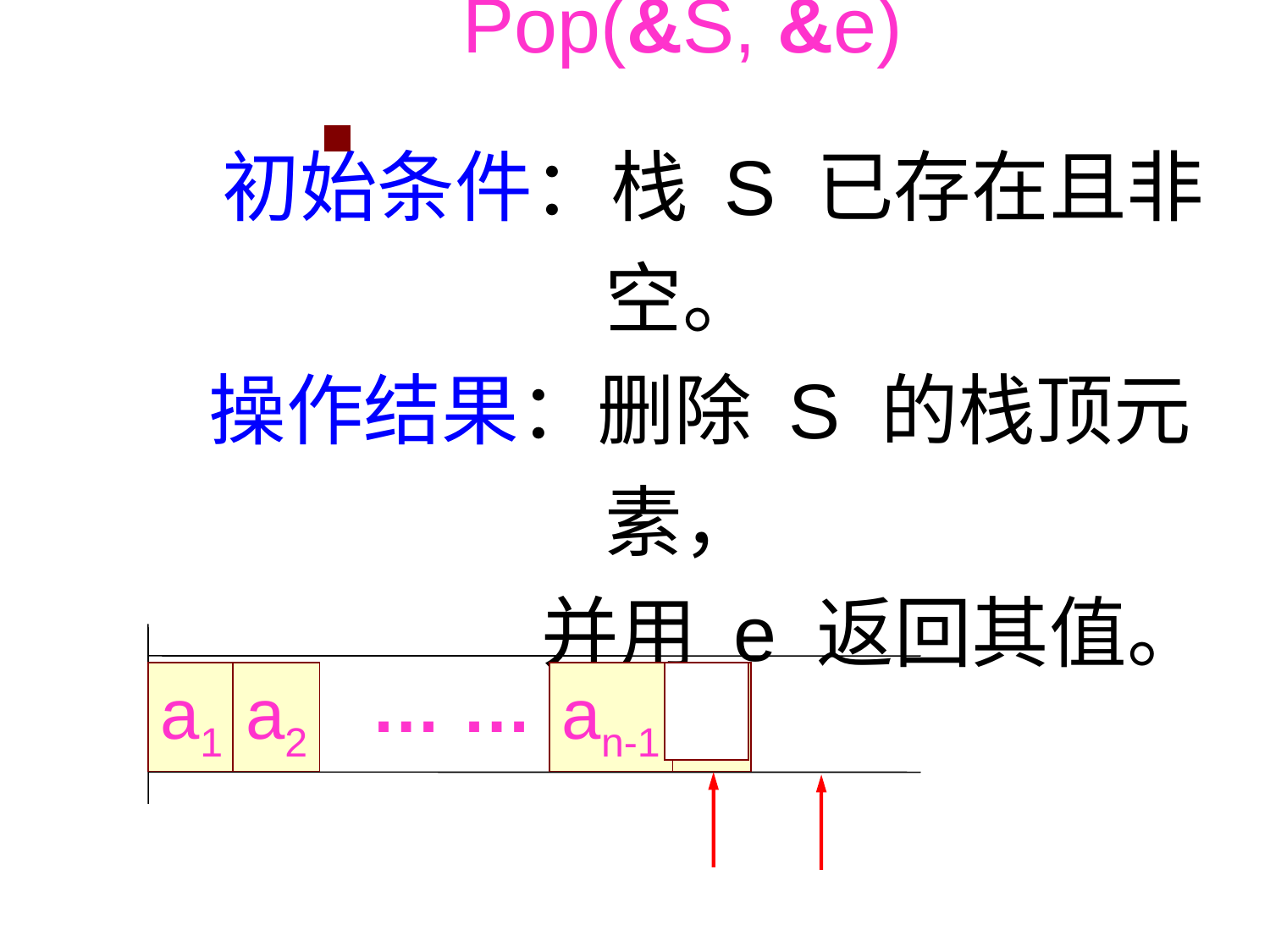

Pop(&S, &e)
  初始条件：栈 S 已存在且非空。
  操作结果：删除 S 的栈顶元素，
                      并用 e 返回其值。

… …

a1
a2
an-1
an